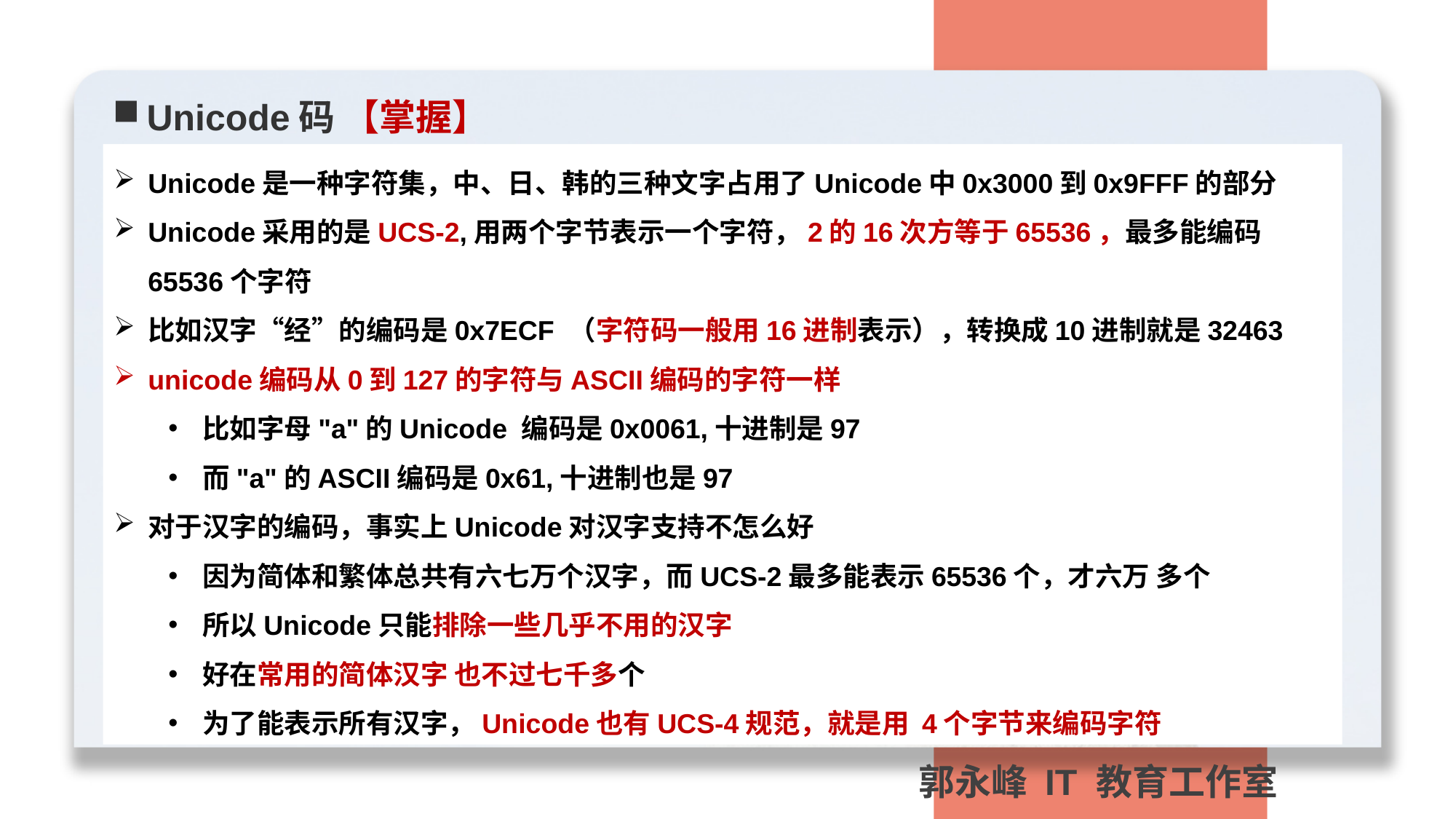

Unicode码 【掌握】
Unicode是一种字符集，中、日、韩的三种文字占用了Unicode中0x3000到0x9FFF的部分
Unicode采用的是UCS-2,用两个字节表示一个字符，2的16次方等于65536，最多能编码65536个字符
比如汉字“经”的编码是0x7ECF （字符码一般用16进制表示），转换成10进制就是32463
unicode编码从0到127的字符与ASCII编码的字符一样
比如字母"a"的Unicode 编码是0x0061,十进制是97
而"a"的ASCII编码是0x61,十进制也是97
对于汉字的编码，事实上Unicode对汉字支持不怎么好
因为简体和繁体总共有六七万个汉字，而UCS-2最多能表示65536个，才六万 多个
所以Unicode只能排除一些几乎不用的汉字
好在常用的简体汉字 也不过七千多个
为了能表示所有汉字，Unicode也有UCS-4规范，就是用 4个字节来编码字符